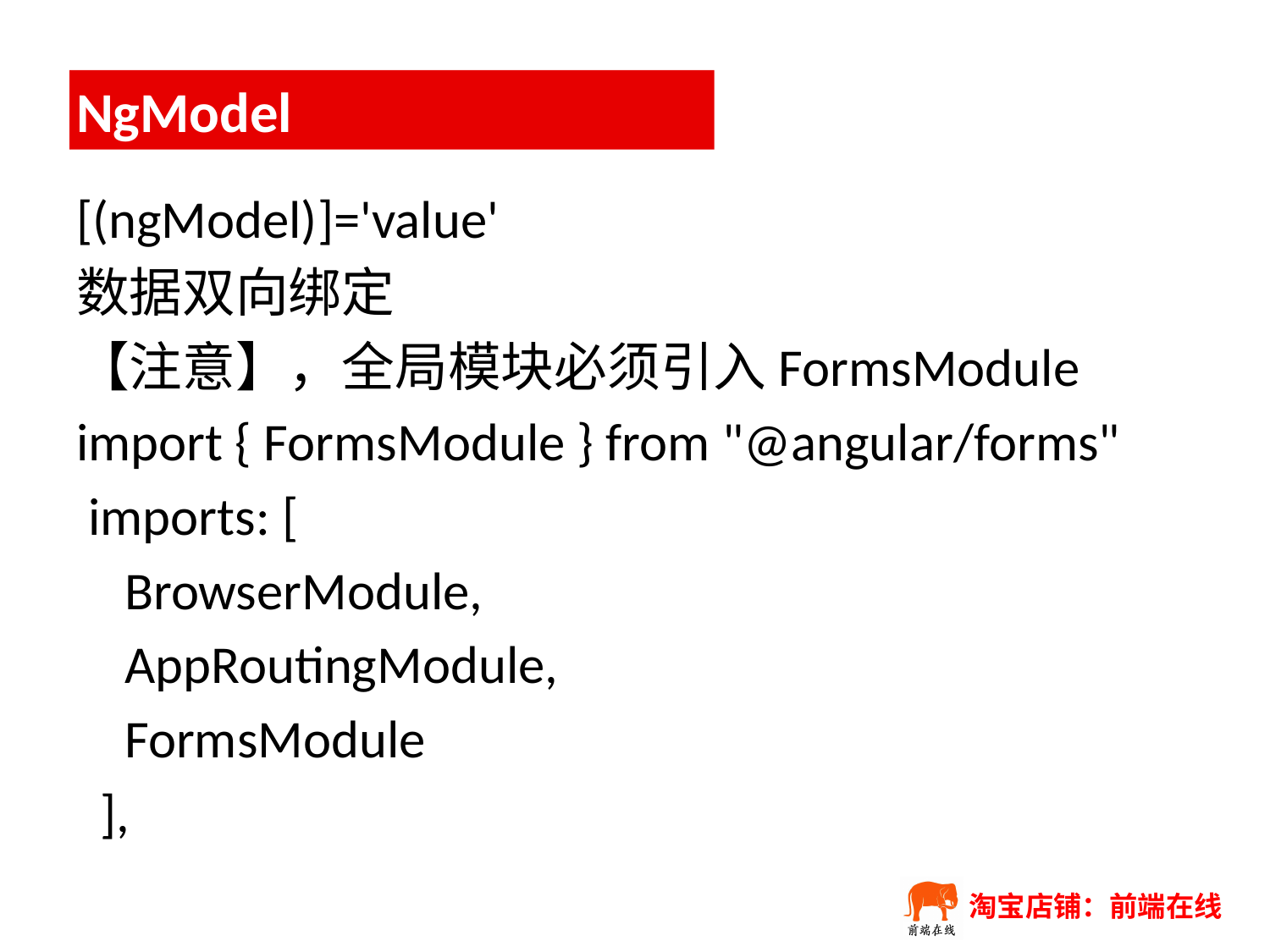

# NgModel
[(ngModel)]='value'
数据双向绑定
【注意】，全局模块必须引入FormsModule
import { FormsModule } from "@angular/forms"
 imports: [
    BrowserModule,
    AppRoutingModule,
    FormsModule
  ],